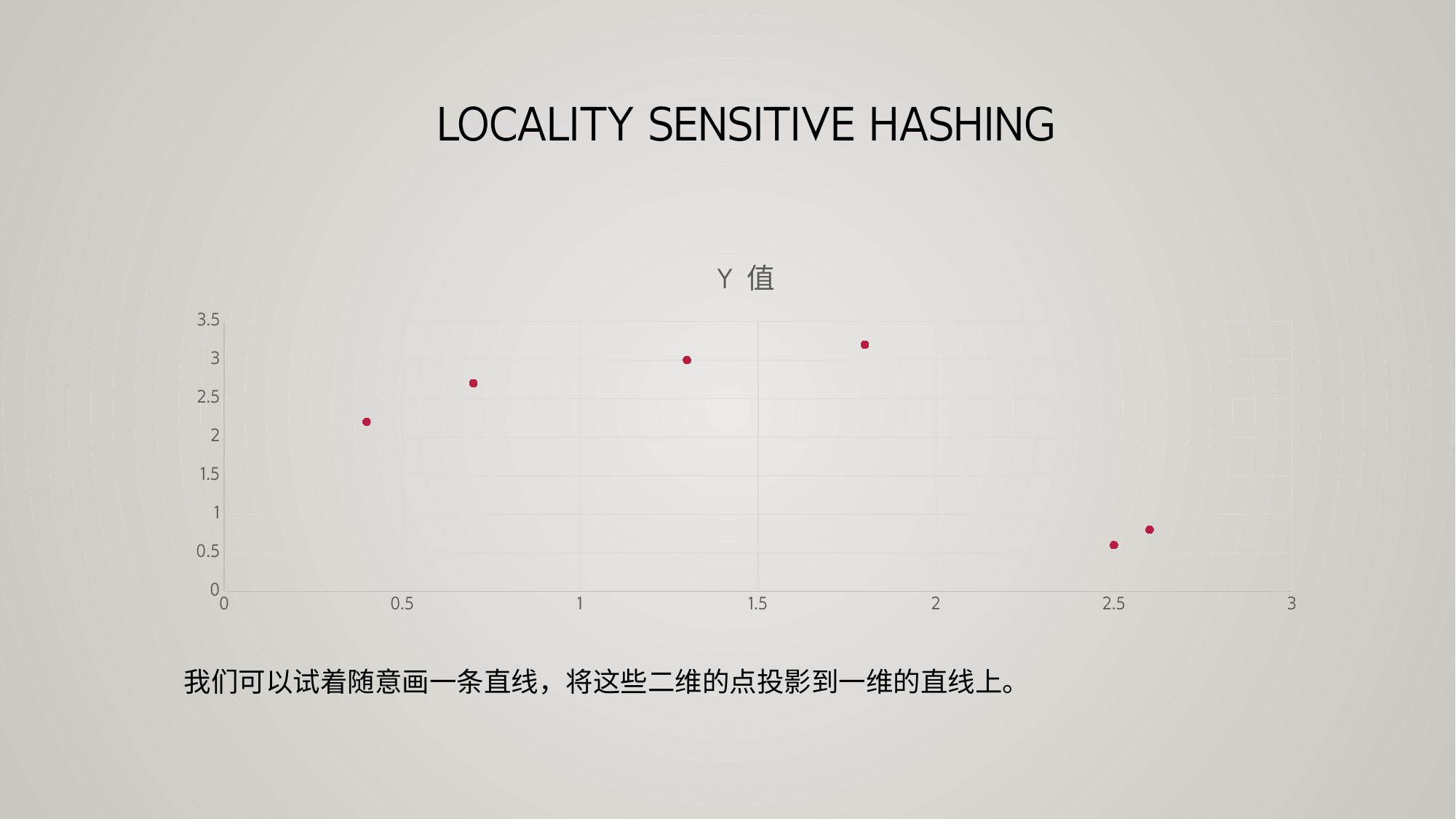

# Locality Sensitive Hashing

### Chart:

| Category | Y 值 |
|---|---|
我们可以试着随意画一条直线，将这些二维的点投影到一维的直线上。